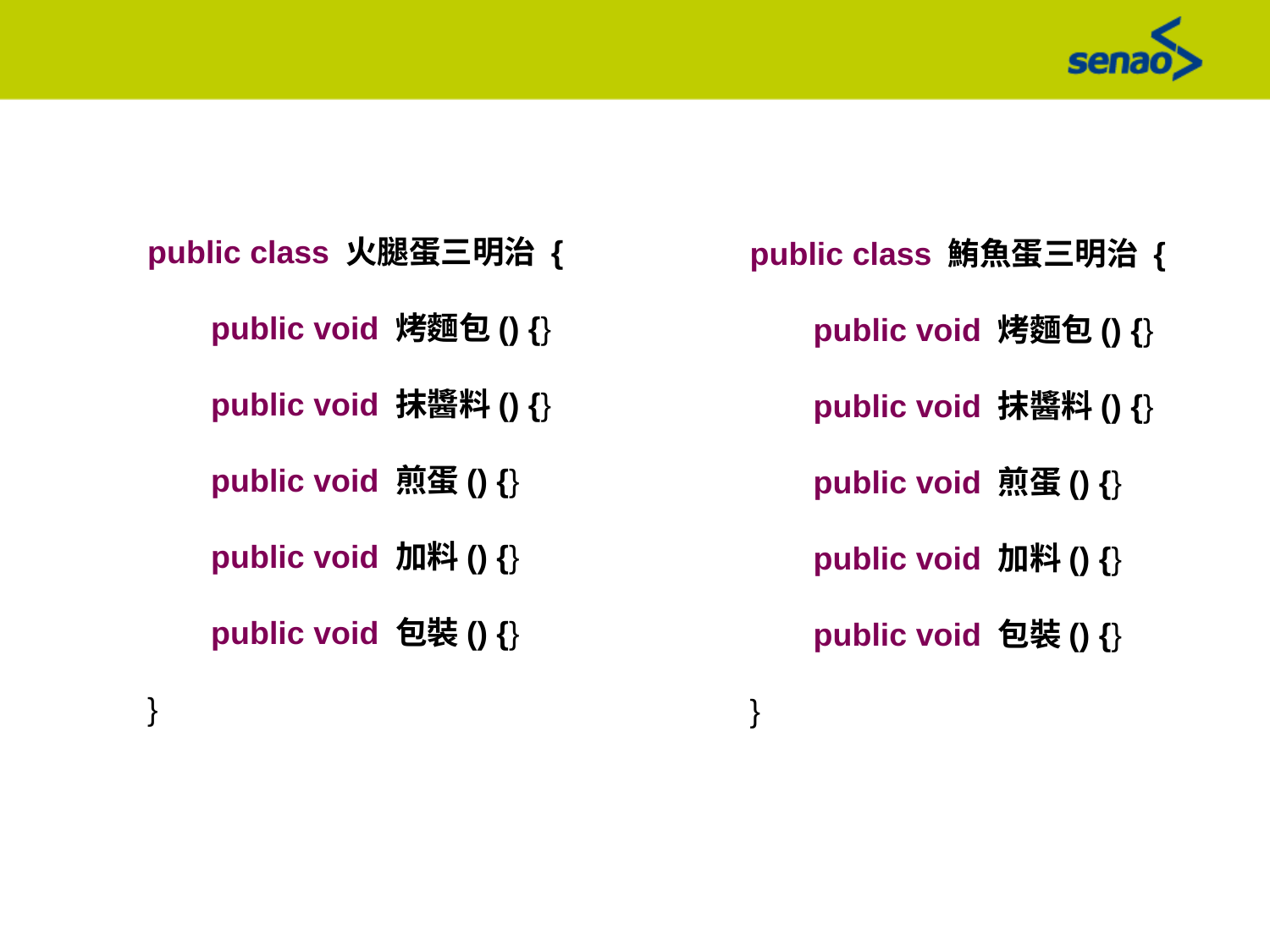

public class 火腿蛋三明治 {

public void 烤麵包() {}

public void 抹醬料() {}

public void 煎蛋() {}

public void 加料() {}

public void 包裝() {}

}
public class 鮪魚蛋三明治 {

public void 烤麵包() {}

public void 抹醬料() {}

public void 煎蛋() {}

public void 加料() {}

public void 包裝() {}

}